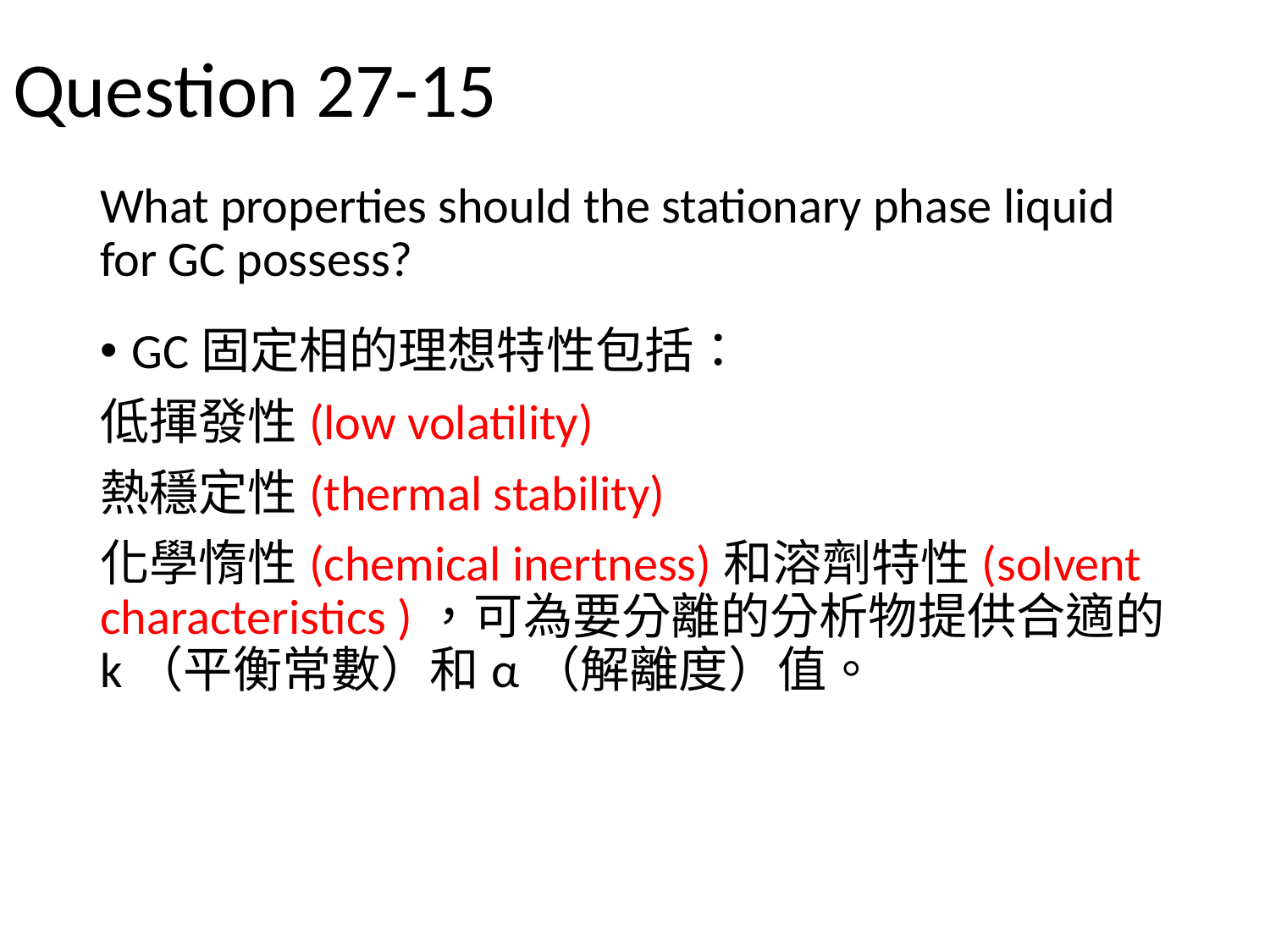

# Question 27-15
What properties should the stationary phase liquid for GC possess?
GC固定相的理想特性包括：
低揮發性(low volatility)
熱穩定性(thermal stability)
化學惰性(chemical inertness)和溶劑特性(solvent characteristics )，可為要分離的分析物提供合適的k（平衡常數）和α（解離度）值。